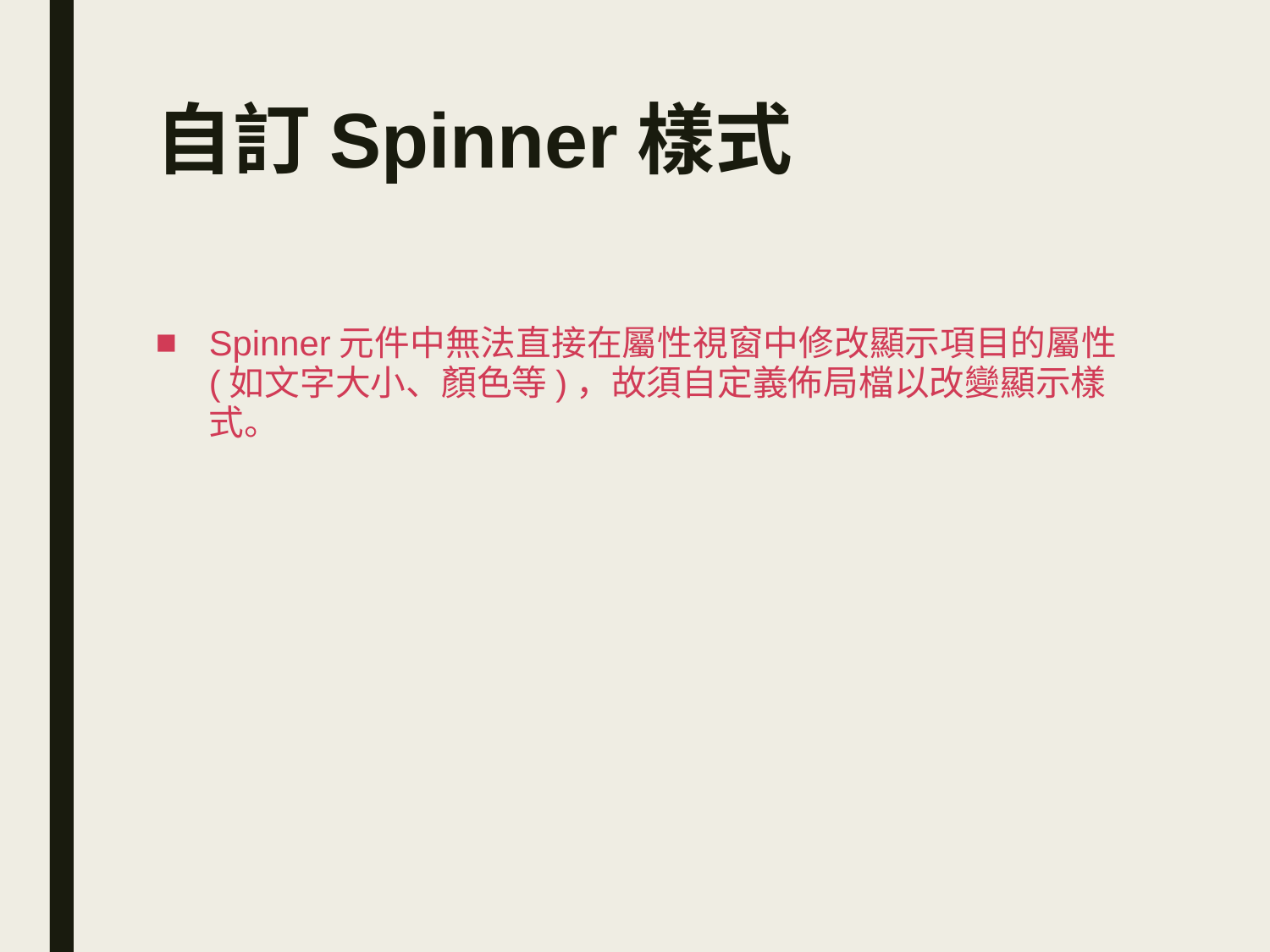

# 自訂Spinner樣式
Spinner元件中無法直接在屬性視窗中修改顯示項目的屬性(如文字大小、顏色等)，故須自定義佈局檔以改變顯示樣式。